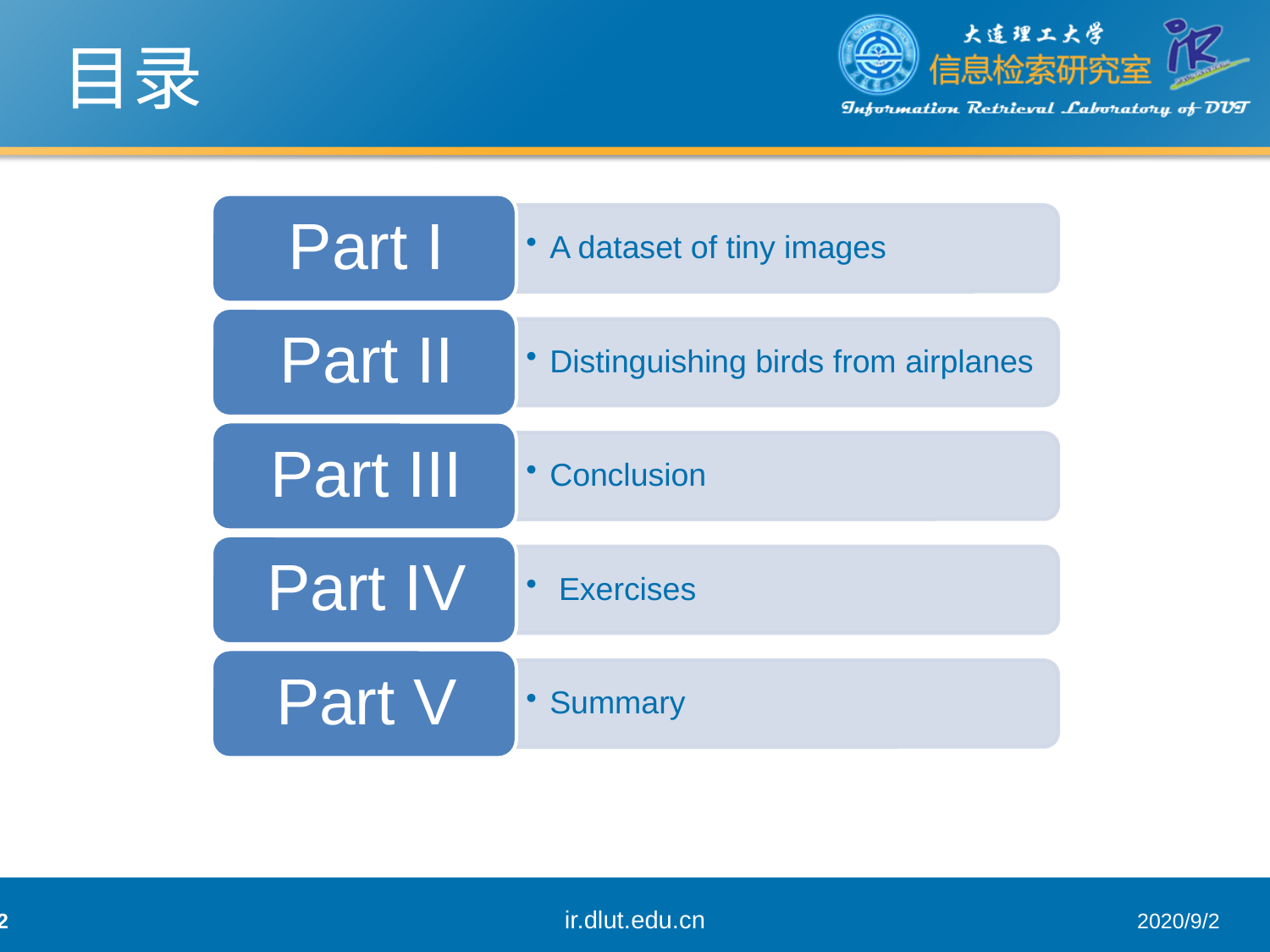

# 目录
A dataset of tiny images
Part I
Distinguishing birds from airplanes
Part II
Conclusion
Part III
 Exercises
Part IV
Summary
Part V